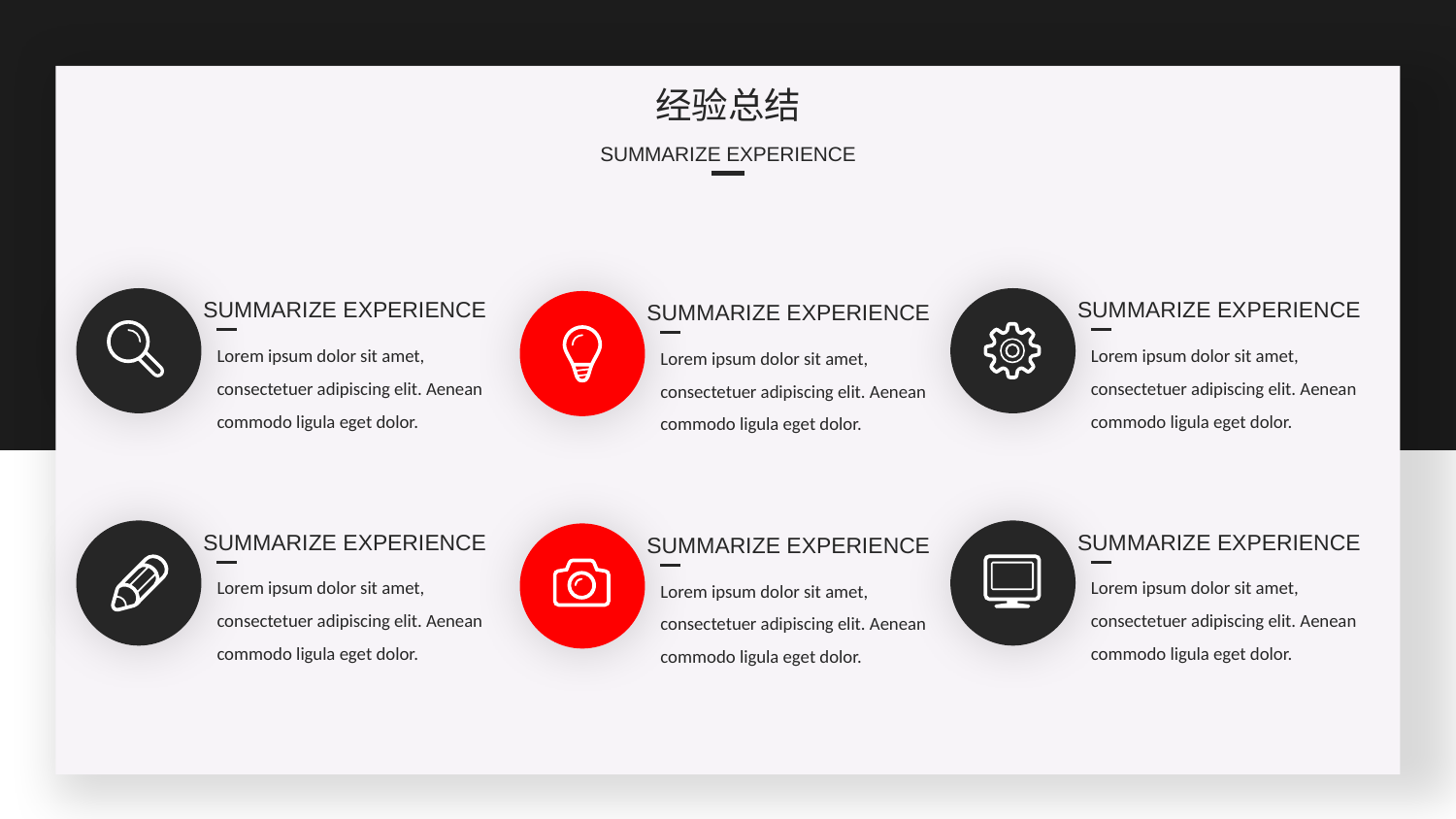

经验总结
SUMMARIZE EXPERIENCE

SUMMARIZE EXPERIENCE
SUMMARIZE EXPERIENCE

SUMMARIZE EXPERIENCE

Lorem ipsum dolor sit amet, consectetuer adipiscing elit. Aenean commodo ligula eget dolor.
Lorem ipsum dolor sit amet, consectetuer adipiscing elit. Aenean commodo ligula eget dolor.
Lorem ipsum dolor sit amet, consectetuer adipiscing elit. Aenean commodo ligula eget dolor.

SUMMARIZE EXPERIENCE
SUMMARIZE EXPERIENCE

SUMMARIZE EXPERIENCE

Lorem ipsum dolor sit amet, consectetuer adipiscing elit. Aenean commodo ligula eget dolor.

Lorem ipsum dolor sit amet, consectetuer adipiscing elit. Aenean commodo ligula eget dolor.
Lorem ipsum dolor sit amet, consectetuer adipiscing elit. Aenean commodo ligula eget dolor.